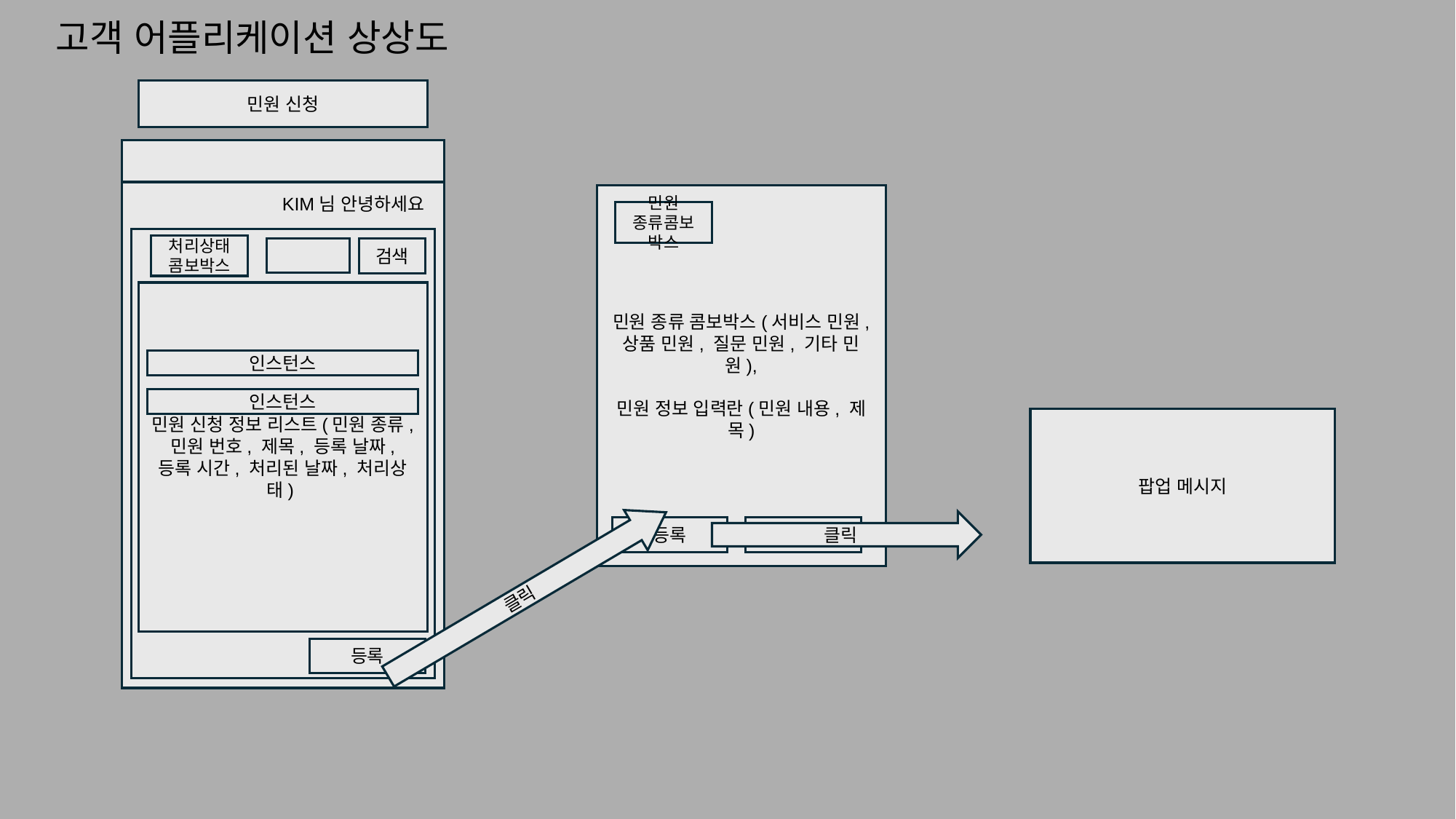

고객 어플리케이션 상상도
민원 신청

민원 종류 콤보박스(서비스 민원, 상품 민원, 질문 민원, 기타 민원),

민원 정보 입력란(민원 내용, 제목)
KIM님 안녕하세요
민원 종류콤보박스

처리상태콤보박스

검색
민원 신청 정보 리스트(민원 종류, 민원 번호, 제목, 등록 날짜, 등록 시간, 처리된 날짜, 처리상태)
인스턴스
인스턴스
팝업 메시지
클릭
등록
취소
클릭
등록